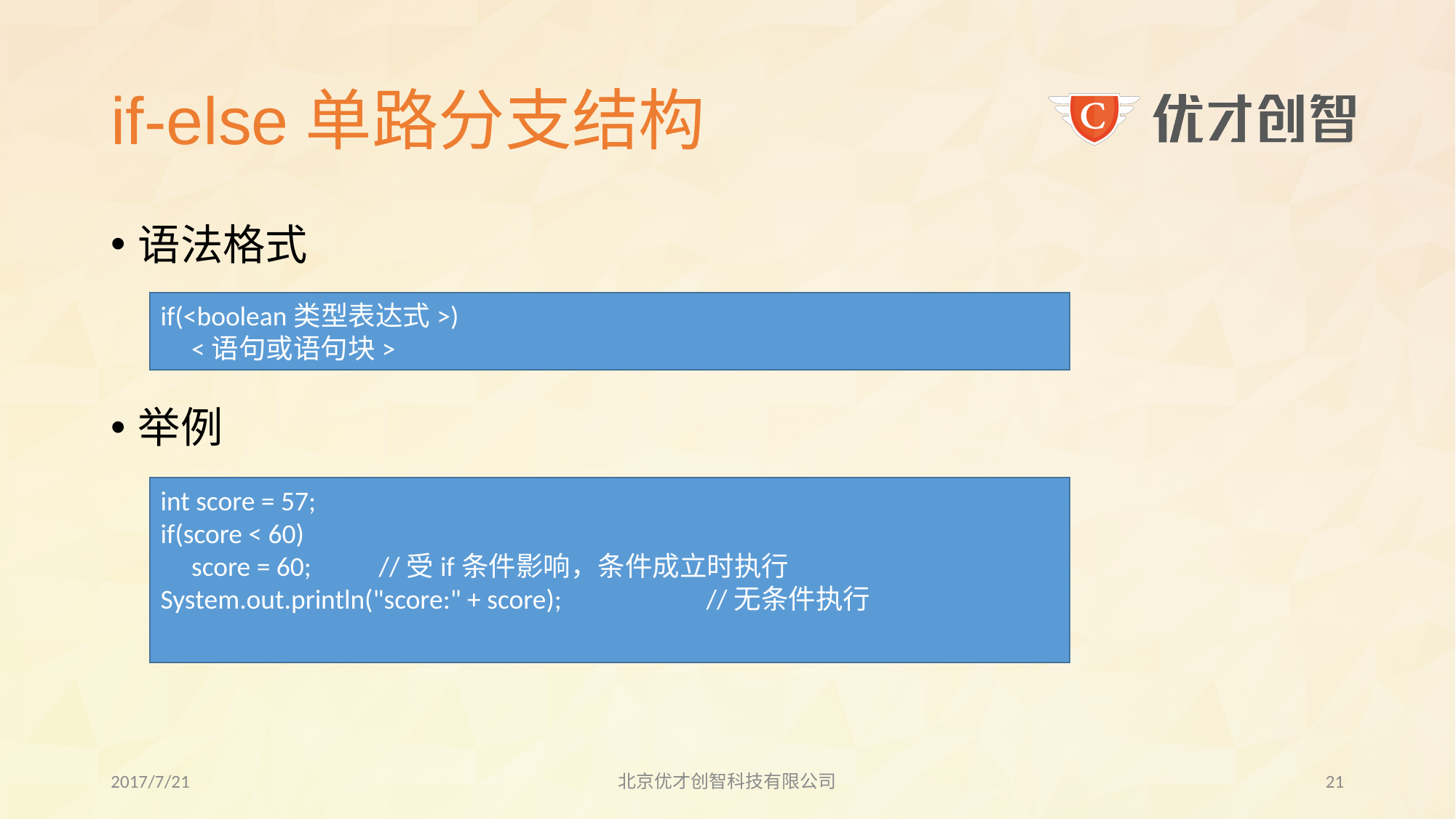

# if-else单路分支结构
语法格式

举例

if(<boolean类型表达式>)
     <语句或语句块>
int score = 57;
if(score < 60)
     score = 60;	//受if条件影响，条件成立时执行
System.out.println("score:" + score);		//无条件执行
2017/7/21
北京优才创智科技有限公司
21